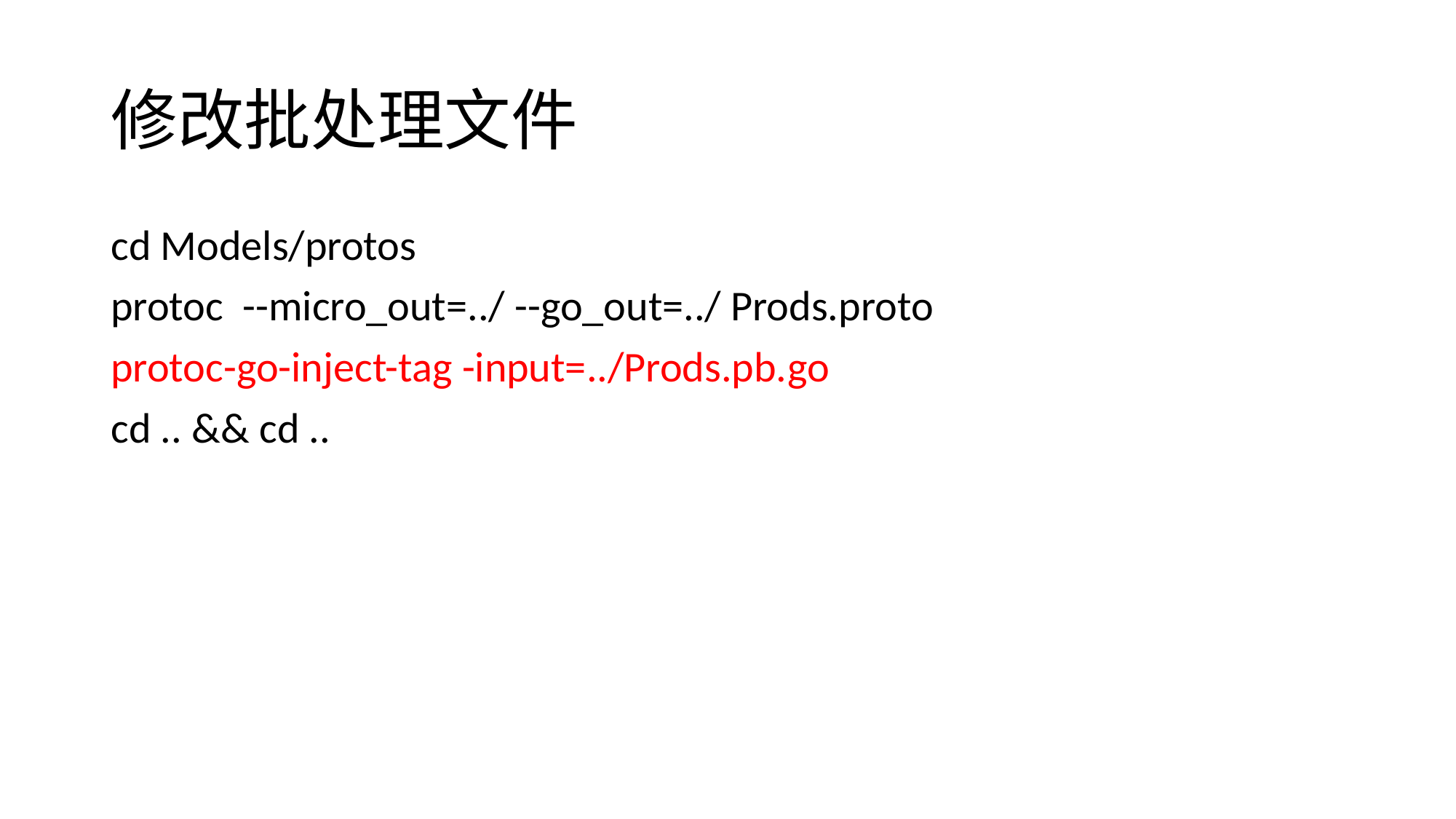

# 修改批处理文件
cd Models/protos
protoc  --micro_out=../ --go_out=../ Prods.proto
protoc-go-inject-tag -input=../Prods.pb.go
cd .. && cd ..